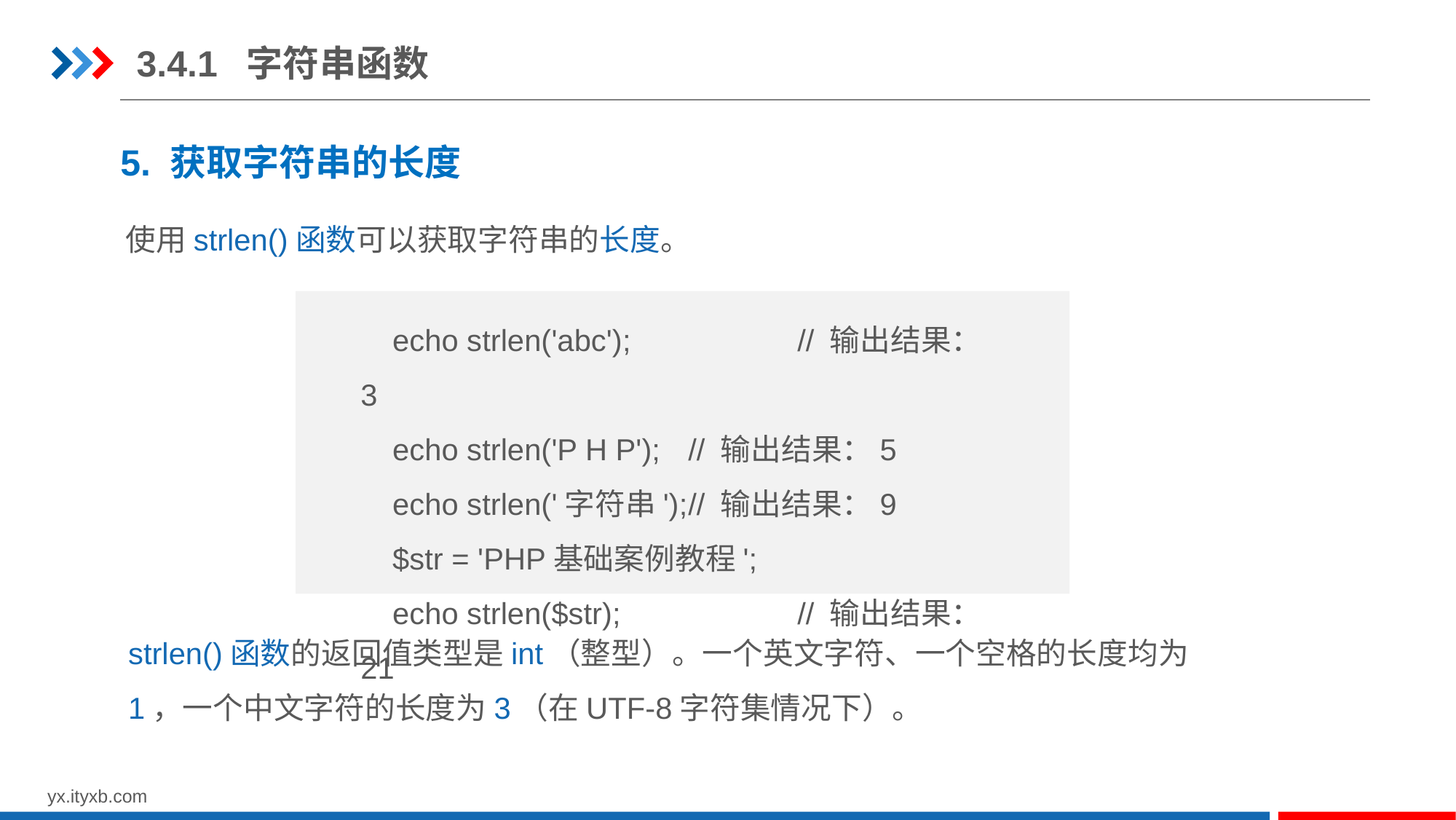

3.4.1  字符串函数
5. 获取字符串的长度
使用strlen()函数可以获取字符串的长度。

echo strlen('abc');		// 输出结果：3
echo strlen('P H P');	// 输出结果：5
echo strlen('字符串');	// 输出结果：9
$str = 'PHP基础案例教程';
echo strlen($str);		// 输出结果：21
strlen()函数的返回值类型是int（整型）。一个英文字符、一个空格的长度均为1，一个中文字符的长度为3（在UTF-8字符集情况下）。